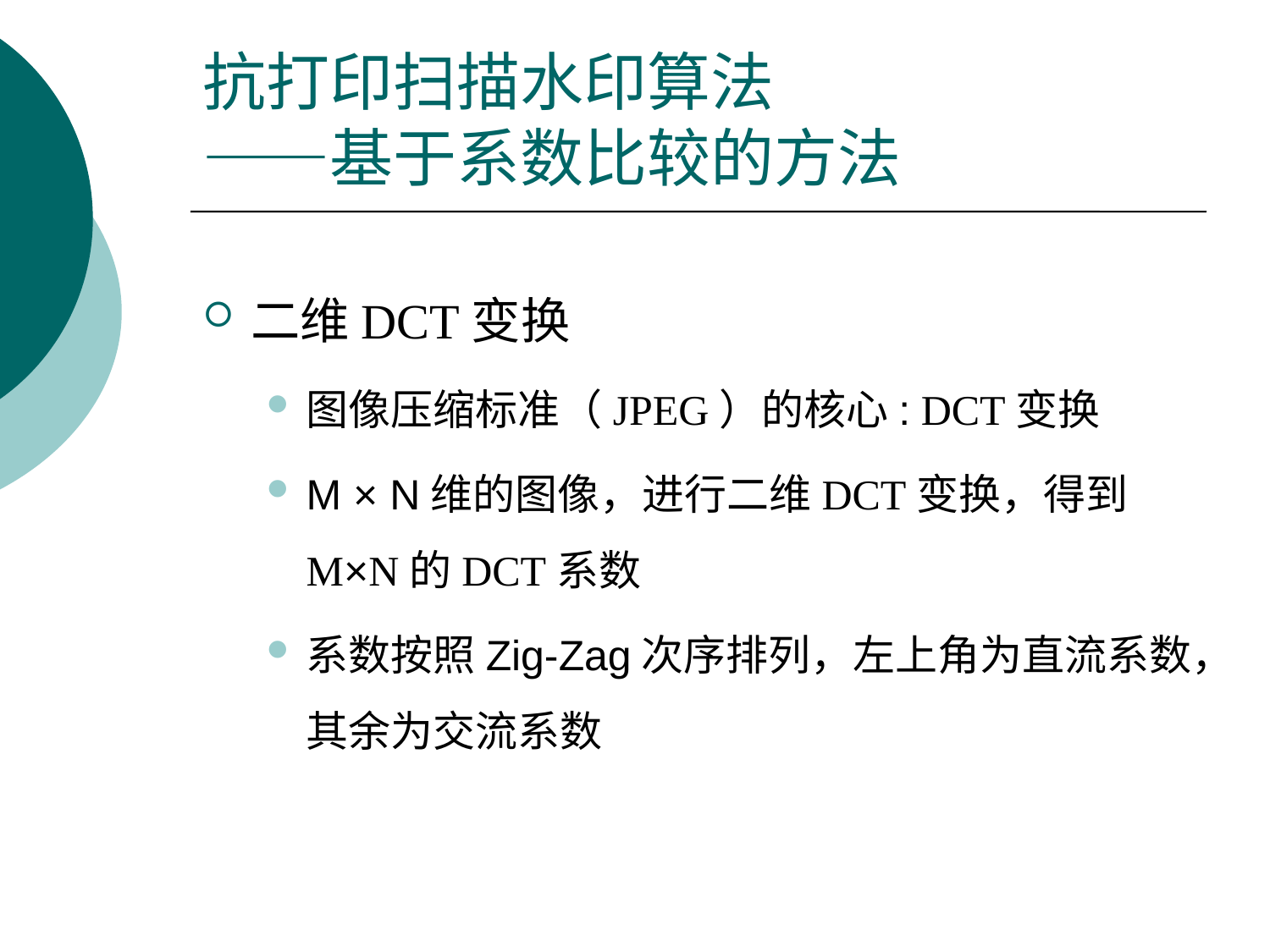

# 抗打印扫描水印算法 ——基于系数比较的方法
二维DCT变换
图像压缩标准（JPEG）的核心: DCT变换
M × N维的图像，进行二维DCT变换，得到M×N的DCT系数
系数按照Zig-Zag次序排列，左上角为直流系数，其余为交流系数